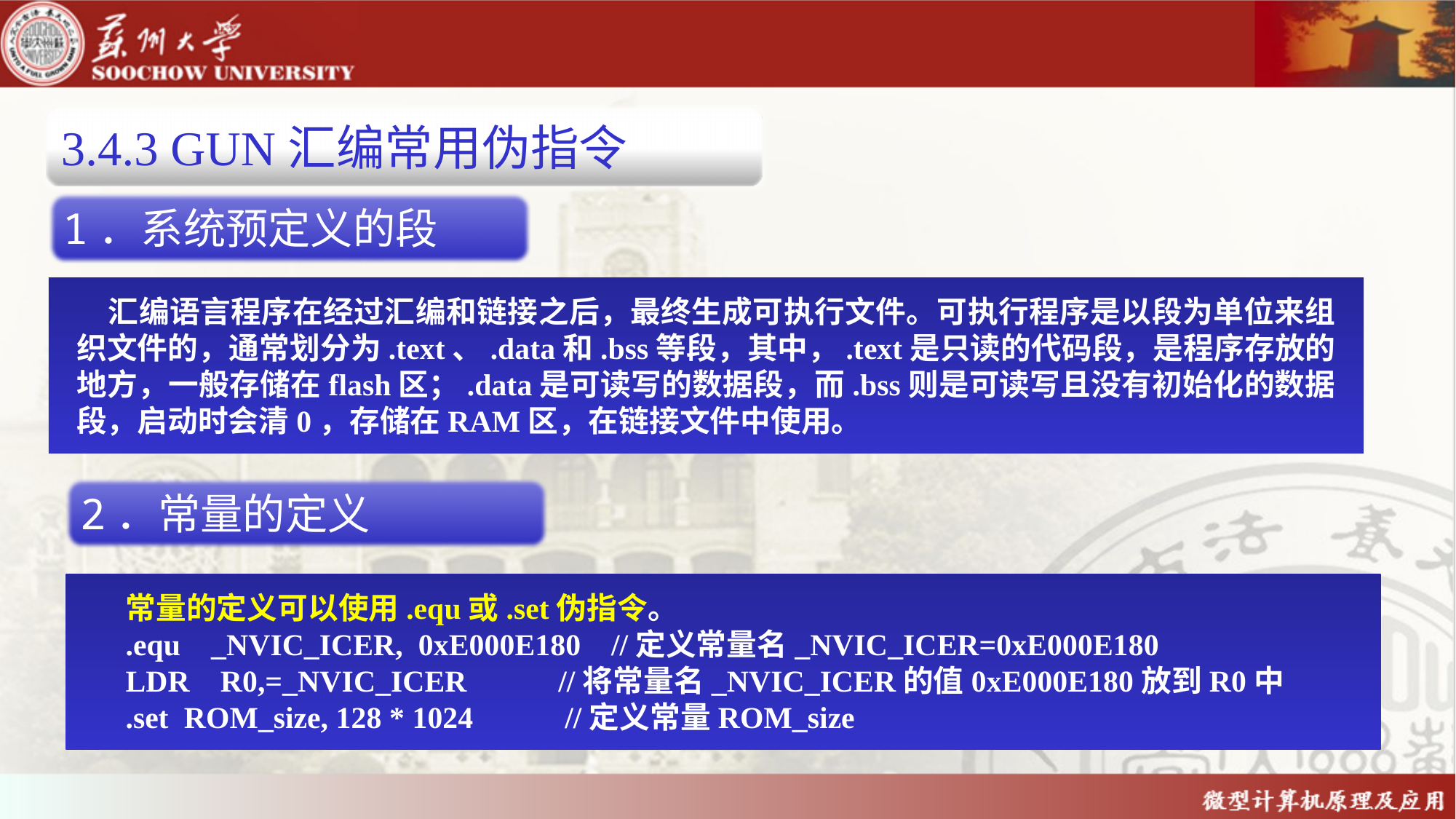

3.4.3 GUN汇编常用伪指令

1．系统预定义的段
汇编语言程序在经过汇编和链接之后，最终生成可执行文件。可执行程序是以段为单位来组织文件的，通常划分为.text、.data和.bss等段，其中，.text是只读的代码段，是程序存放的地方，一般存储在flash区；.data是可读写的数据段，而.bss则是可读写且没有初始化的数据段，启动时会清0，存储在RAM区，在链接文件中使用。
2．常量的定义
常量的定义可以使用.equ或.set伪指令。
.equ    _NVIC_ICER,  0xE000E180    //定义常量名_NVIC_ICER=0xE000E180
LDR    R0,=_NVIC_ICER            //将常量名_NVIC_ICER的值0xE000E180放到R0中
.set  ROM_size, 128 * 1024            //定义常量ROM_size